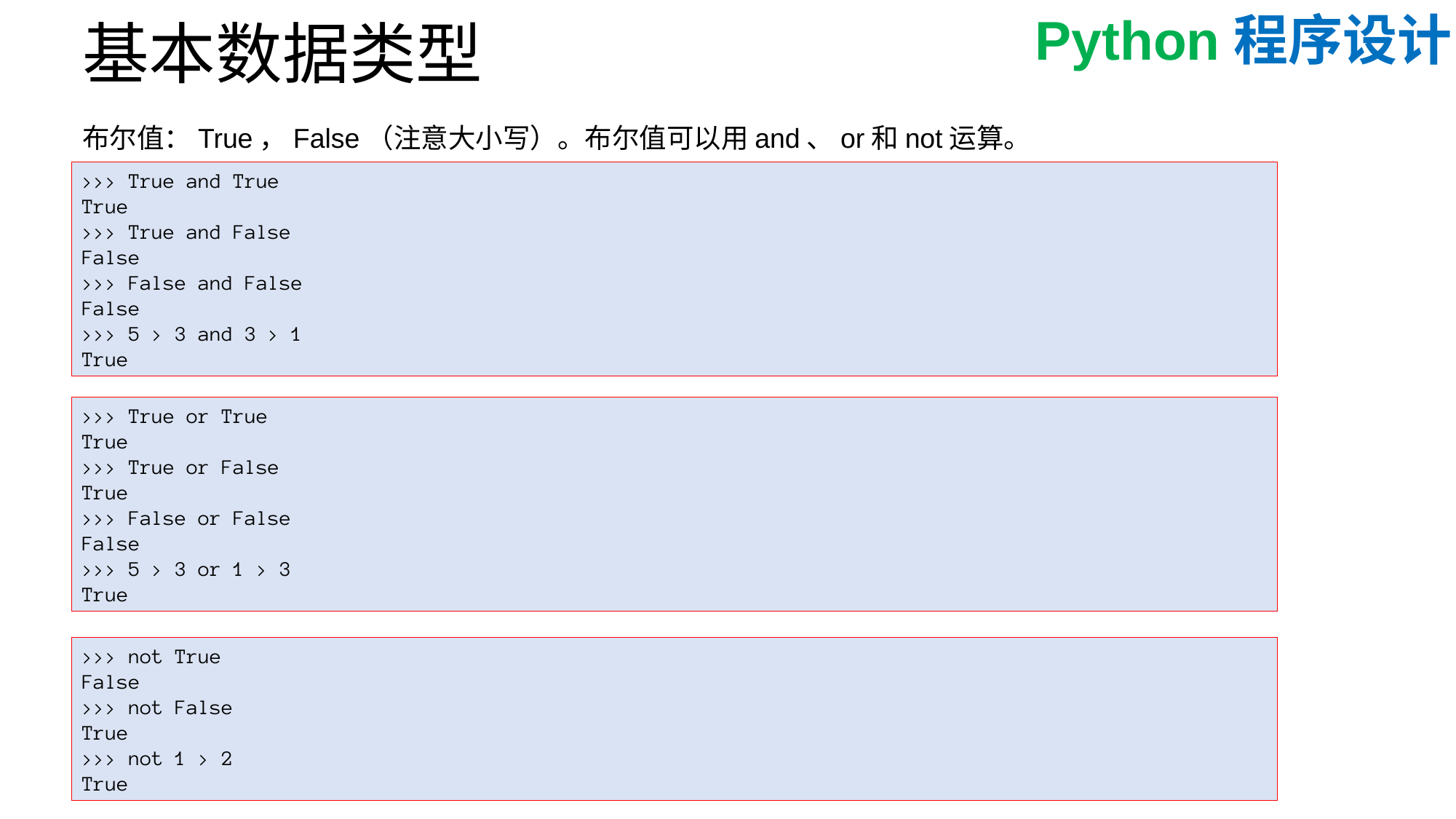

# 基本数据类型
布尔值：True，False（注意大小写）。布尔值可以用and、or和not运算。
>>> True and True
True
>>> True and False
False
>>> False and False
False
>>> 5 > 3 and 3 > 1
True
>>> True or True
True
>>> True or False
True
>>> False or False
False
>>> 5 > 3 or 1 > 3
True
>>> not True
False
>>> not False
True
>>> not 1 > 2
True
12